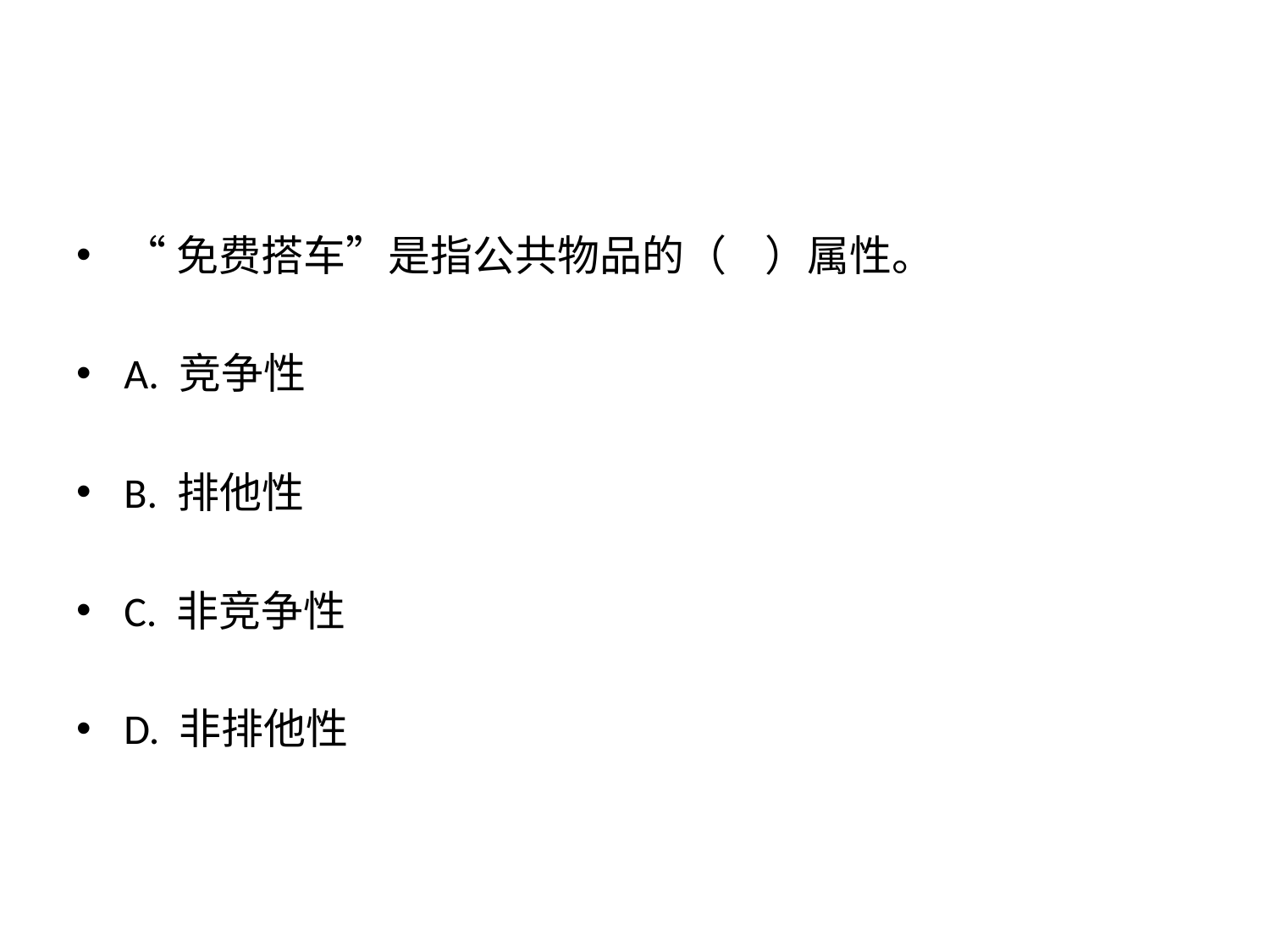

“免费搭车”是指公共物品的（    ）属性。

A. 竞争性

B. 排他性

C. 非竞争性

D. 非排他性